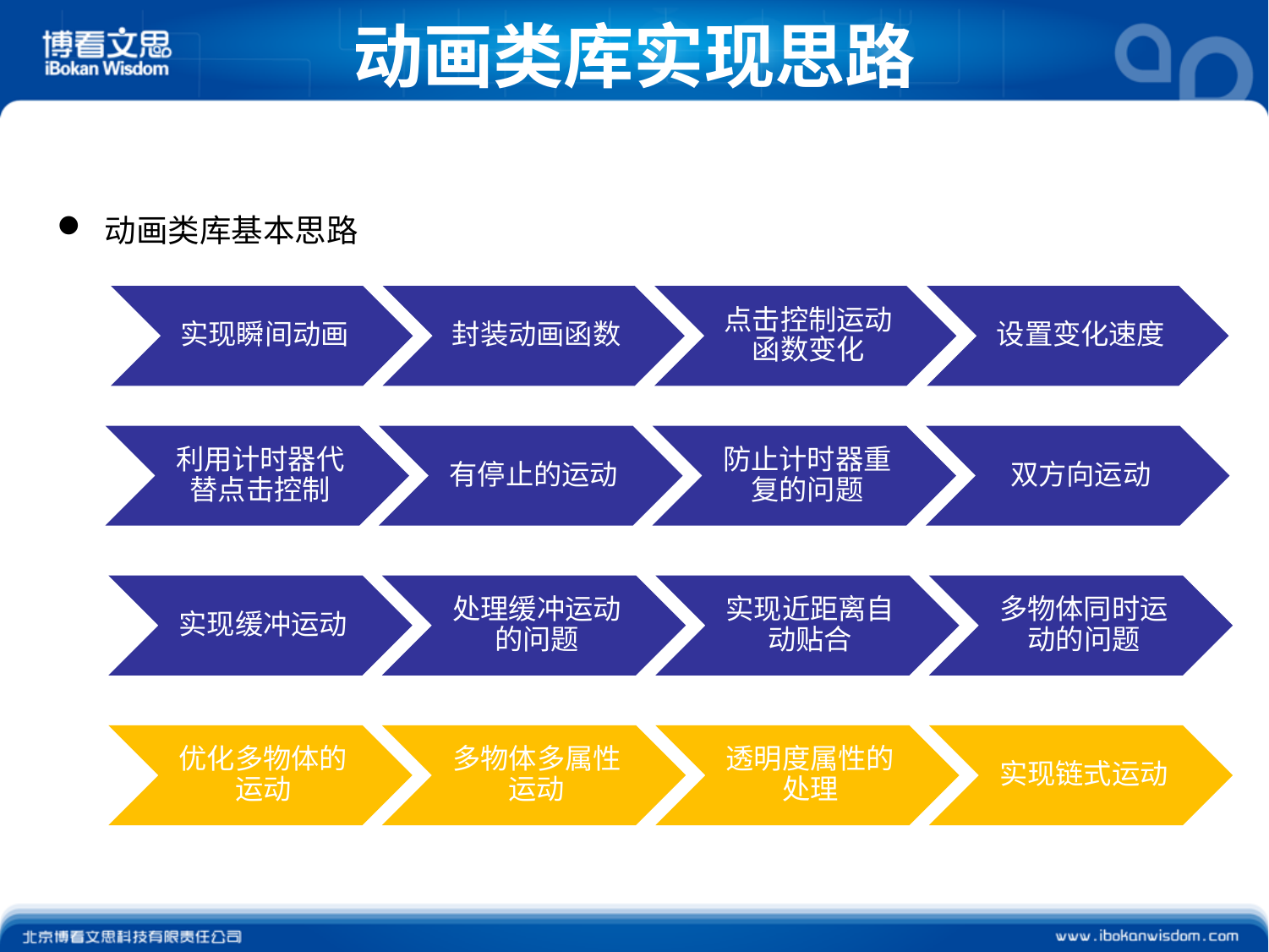

动画类库实现思路
动画类库基本思路
实现瞬间动画
封装动画函数
点击控制运动函数变化
设置变化速度
利用计时器代替点击控制
有停止的运动
防止计时器重复的问题
双方向运动
实现缓冲运动
处理缓冲运动的问题
实现近距离自动贴合
多物体同时运动的问题
优化多物体的运动
多物体多属性运动
透明度属性的处理
实现链式运动